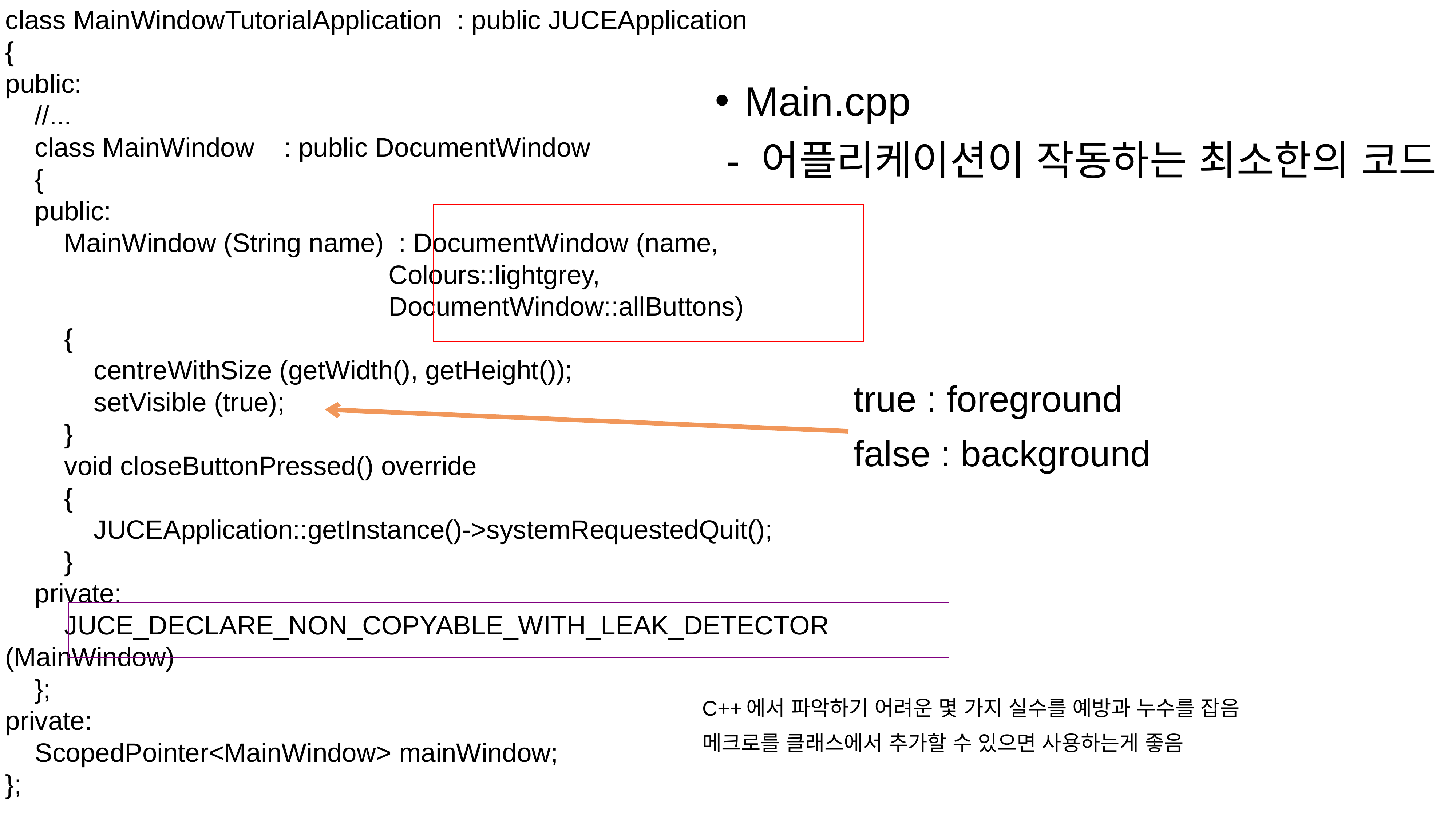

class MainWindowTutorialApplication  : public JUCEApplication
{
public:
    //...
    class MainWindow    : public DocumentWindow
    {
    public:
        MainWindow (String name)  : DocumentWindow (name,
                                                    Colours::lightgrey,
                                                    DocumentWindow::allButtons)
        {
            centreWithSize (getWidth(), getHeight());
            setVisible (true);
        }
        void closeButtonPressed() override
        {
            JUCEApplication::getInstance()->systemRequestedQuit();
        }
    private:
        JUCE_DECLARE_NON_COPYABLE_WITH_LEAK_DETECTOR (MainWindow)
    };
private:
    ScopedPointer<MainWindow> mainWindow;
};
Main.cpp
 - 어플리케이션이 작동하는 최소한의 코드

true : foreground
false : background

C++에서 파악하기 어려운 몇 가지 실수를 예방과 누수를 잡음
메크로를 클래스에서 추가할 수 있으면 사용하는게 좋음